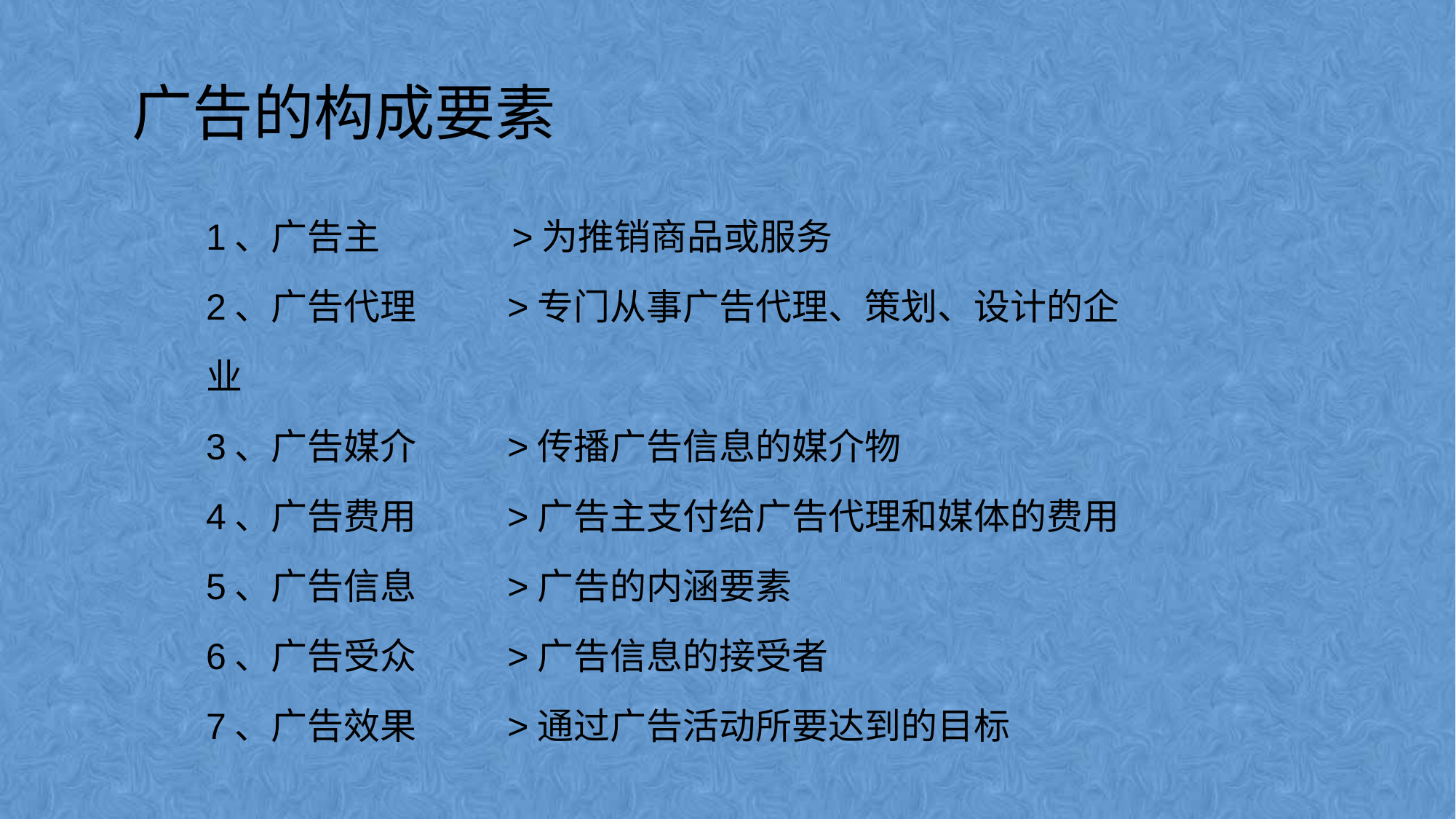

广告的构成要素
1、广告主               >为推销商品或服务
2、广告代理          >专门从事广告代理、策划、设计的企业
3、广告媒介          >传播广告信息的媒介物
4、广告费用          >广告主支付给广告代理和媒体的费用
5、广告信息          >广告的内涵要素
6、广告受众          >广告信息的接受者
7、广告效果          >通过广告活动所要达到的目标